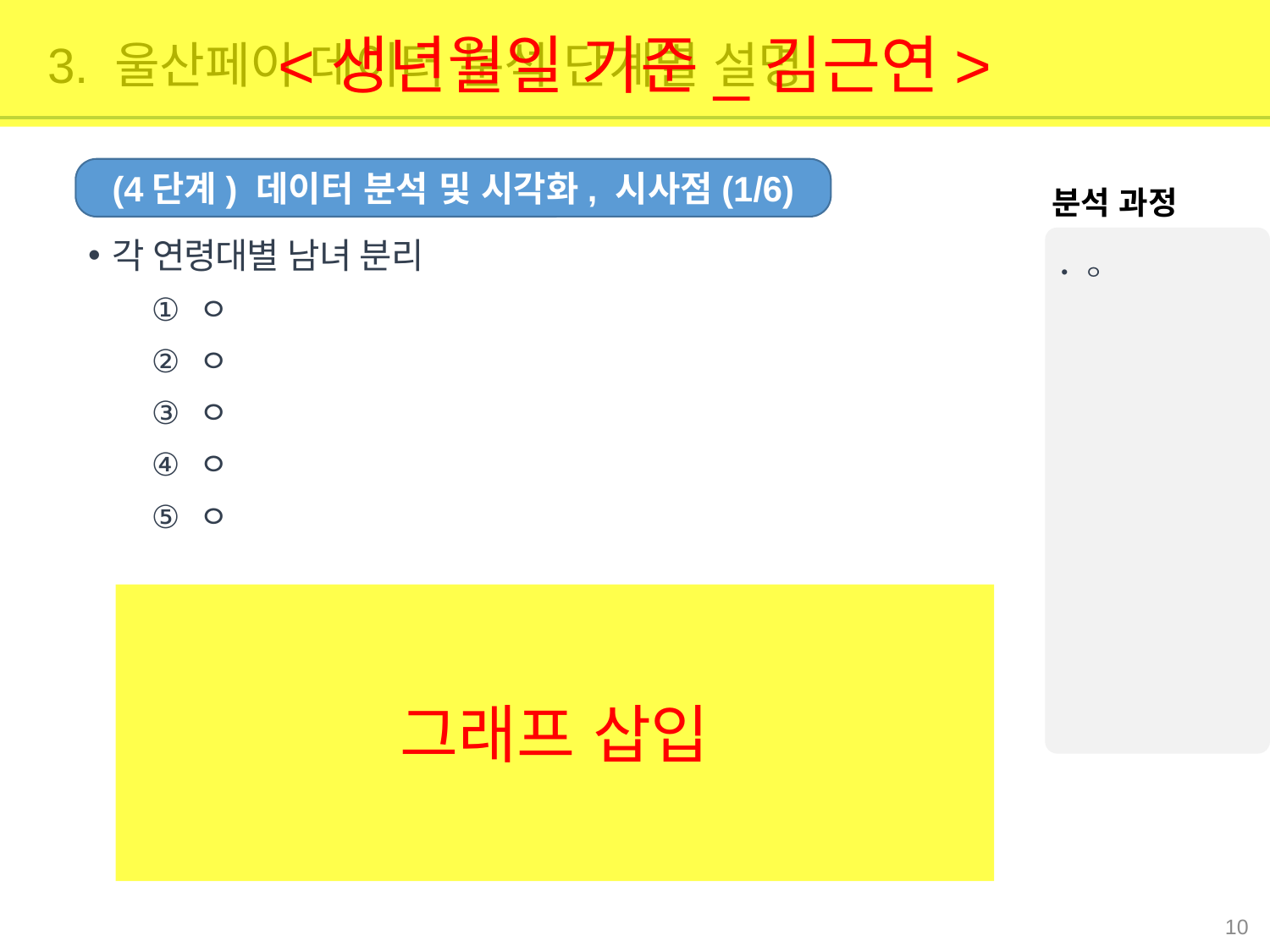

<생년월일 기준_김근연>
3. 울산페이 데이터 분석 단계별 설명
(4단계) 데이터 분석 및 시각화, 시사점(1/6)
분석 과정

ㅇ
각 연령대별 남녀 분리

ㅇ
ㅇ
ㅇ
ㅇ
ㅇ

그래프 삽입